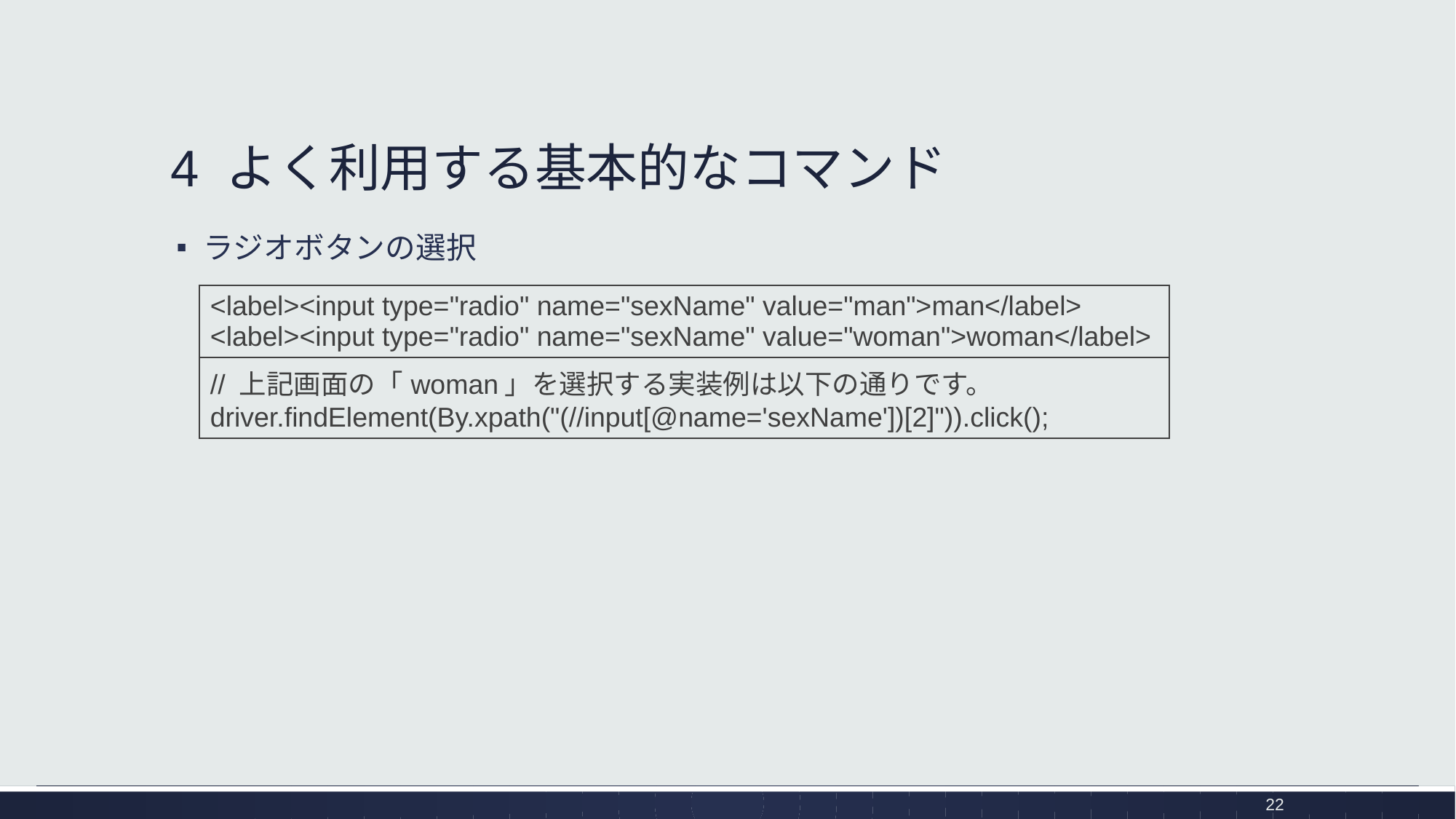

# 4 よく利用する基本的なコマンド
ラジオボタンの選択
| <label><input type="radio" name="sexName" value="man">man</label> <label><input type="radio" name="sexName" value="woman">woman</label> |
| --- |
| // 上記画面の「woman」を選択する実装例は以下の通りです。 driver.findElement(By.xpath("(//input[@name='sexName'])[2]")).click(); |
22